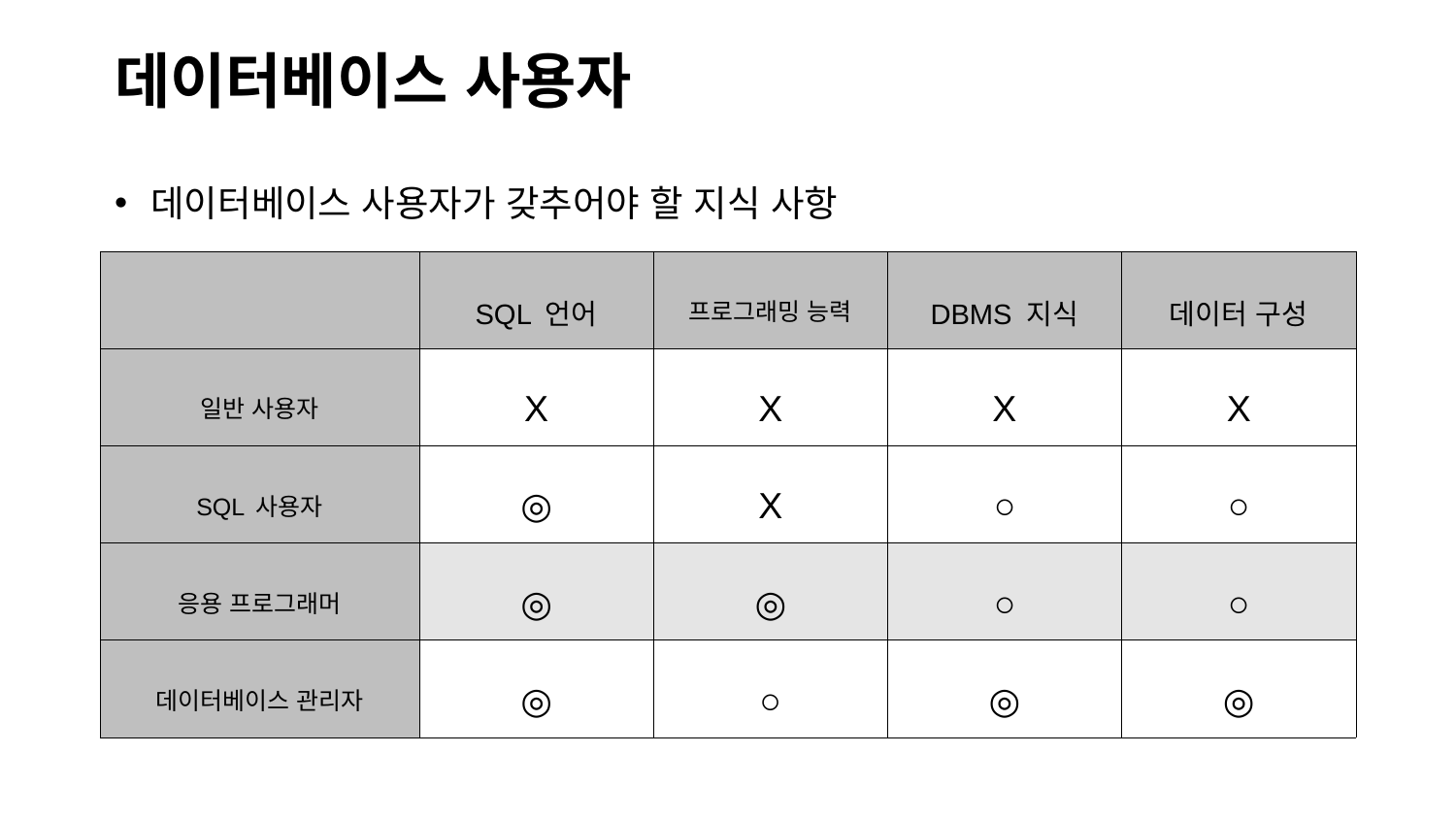

# 데이터베이스 사용자
데이터베이스 사용자가 갖추어야 할 지식 사항
|  | SQL 언어 | 프로그래밍 능력 | DBMS 지식 | 데이터 구성 |
| --- | --- | --- | --- | --- |
| 일반 사용자 | X | X | X | X |
| SQL 사용자 | ◎ | X | ○ | ○ |
| 응용 프로그래머 | ◎ | ◎ | ○ | ○ |
| 데이터베이스 관리자 | ◎ | ○ | ◎ | ◎ |